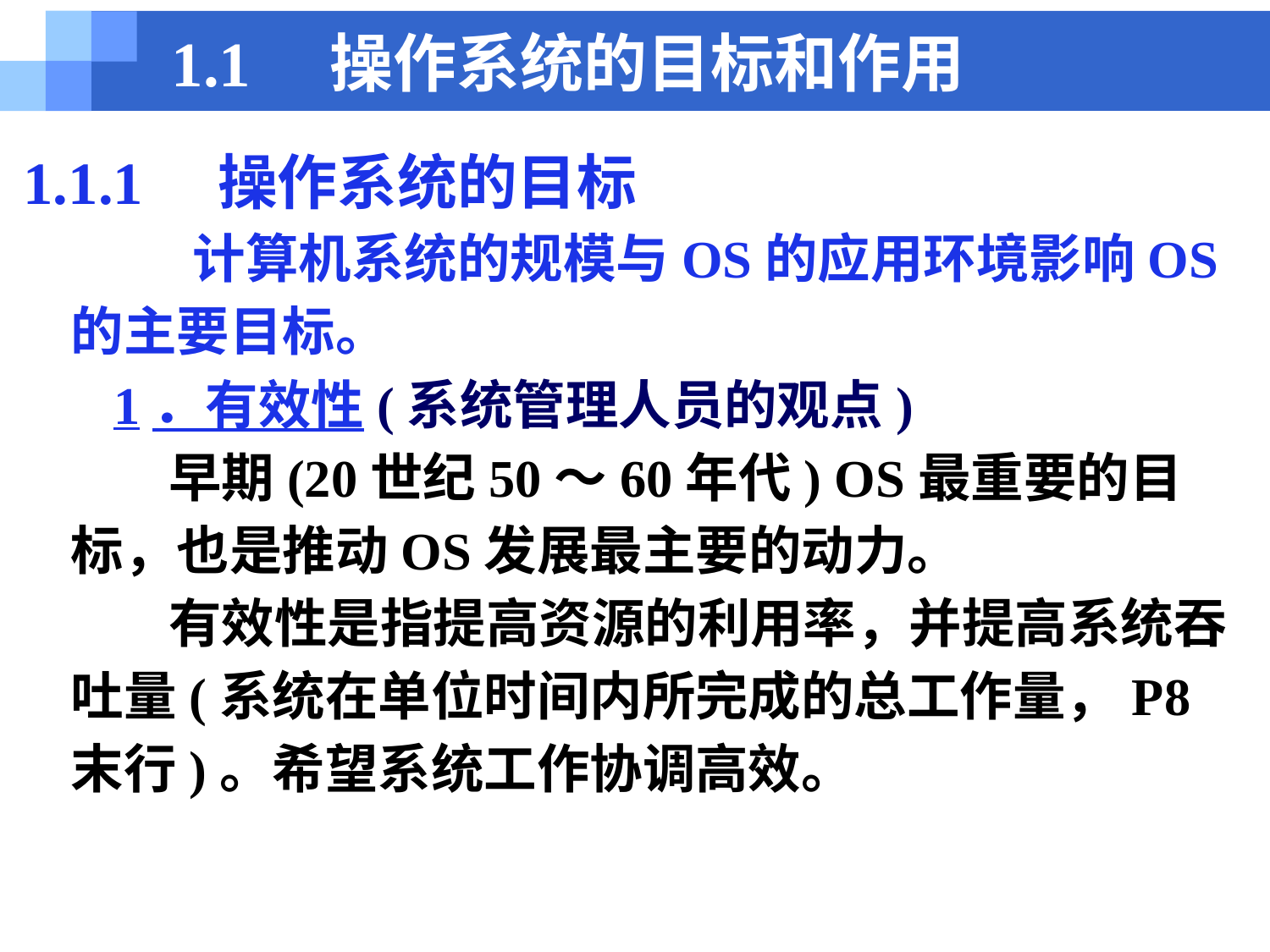

# 1.1　操作系统的目标和作用
1.1.1　操作系统的目标
             计算机系统的规模与OS的应用环境影响OS的主要目标。
 　1．有效性(系统管理人员的观点)
           早期(20世纪50～60年代) OS最重要的目标，也是推动OS发展最主要的动力。
           有效性是指提高资源的利用率，并提高系统吞吐量(系统在单位时间内所完成的总工作量，P8末行)。希望系统工作协调高效。